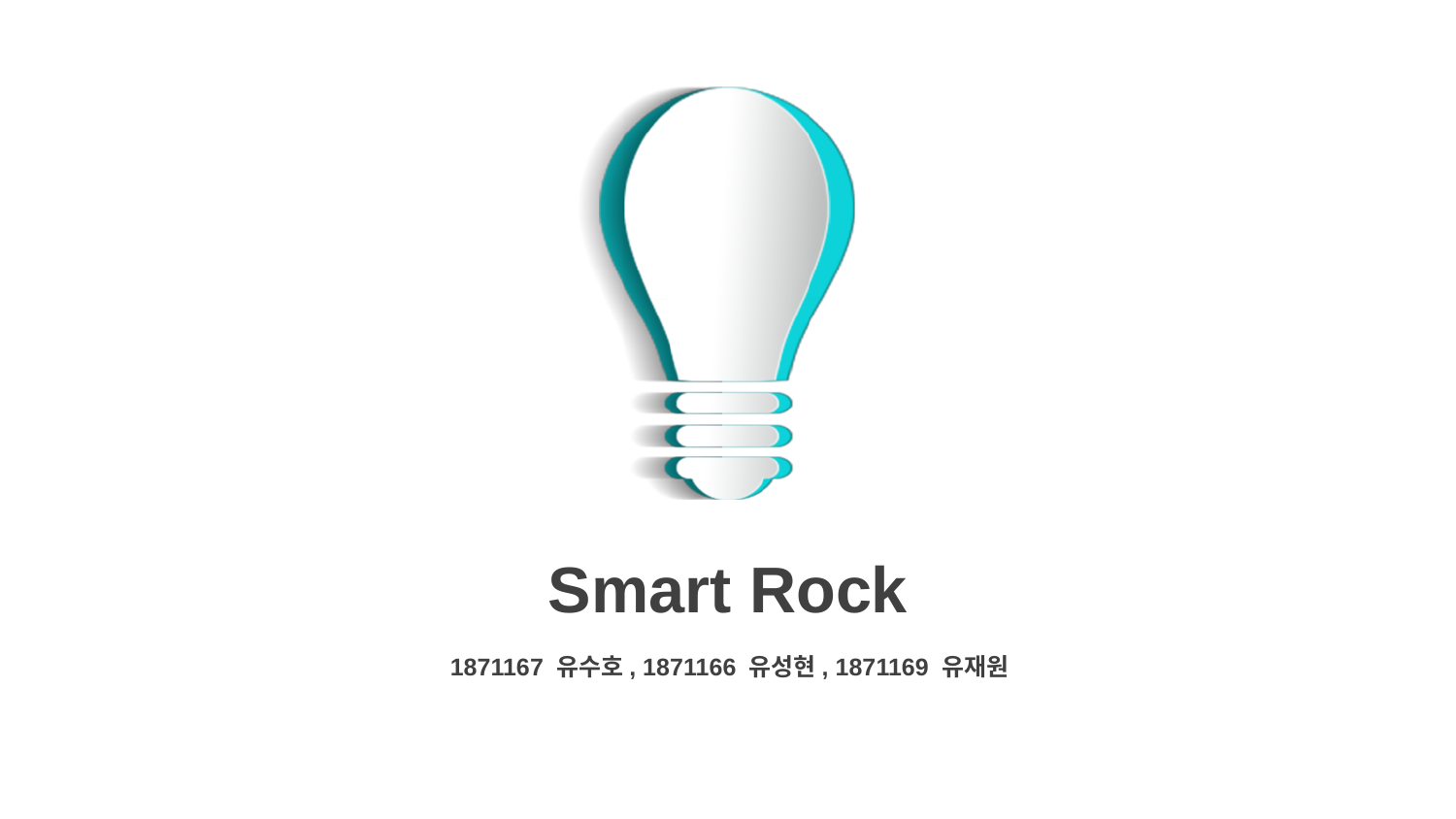

# Smart Rock
1871167 유수호, 1871166 유성현, 1871169 유재원